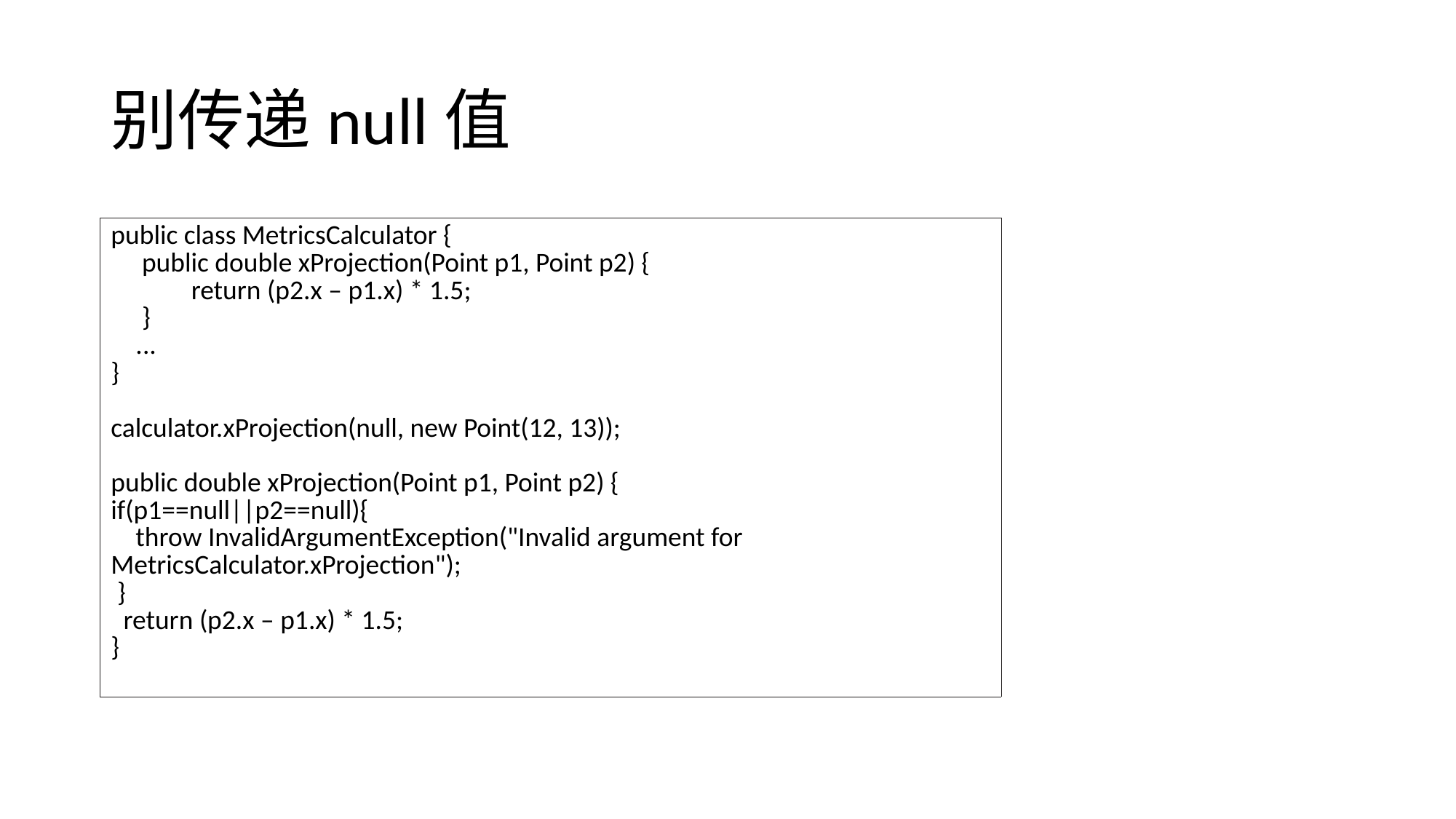

# 别传递null值
| public class MetricsCalculator { public double xProjection(Point p1, Point p2) { return (p2.x – p1.x) \* 1.5; } ... } calculator.xProjection(null, new Point(12, 13)); public double xProjection(Point p1, Point p2) { if(p1==null||p2==null){ throw InvalidArgumentException("Invalid argument for MetricsCalculator.xProjection"); } return (p2.x – p1.x) \* 1.5; } |
| --- |